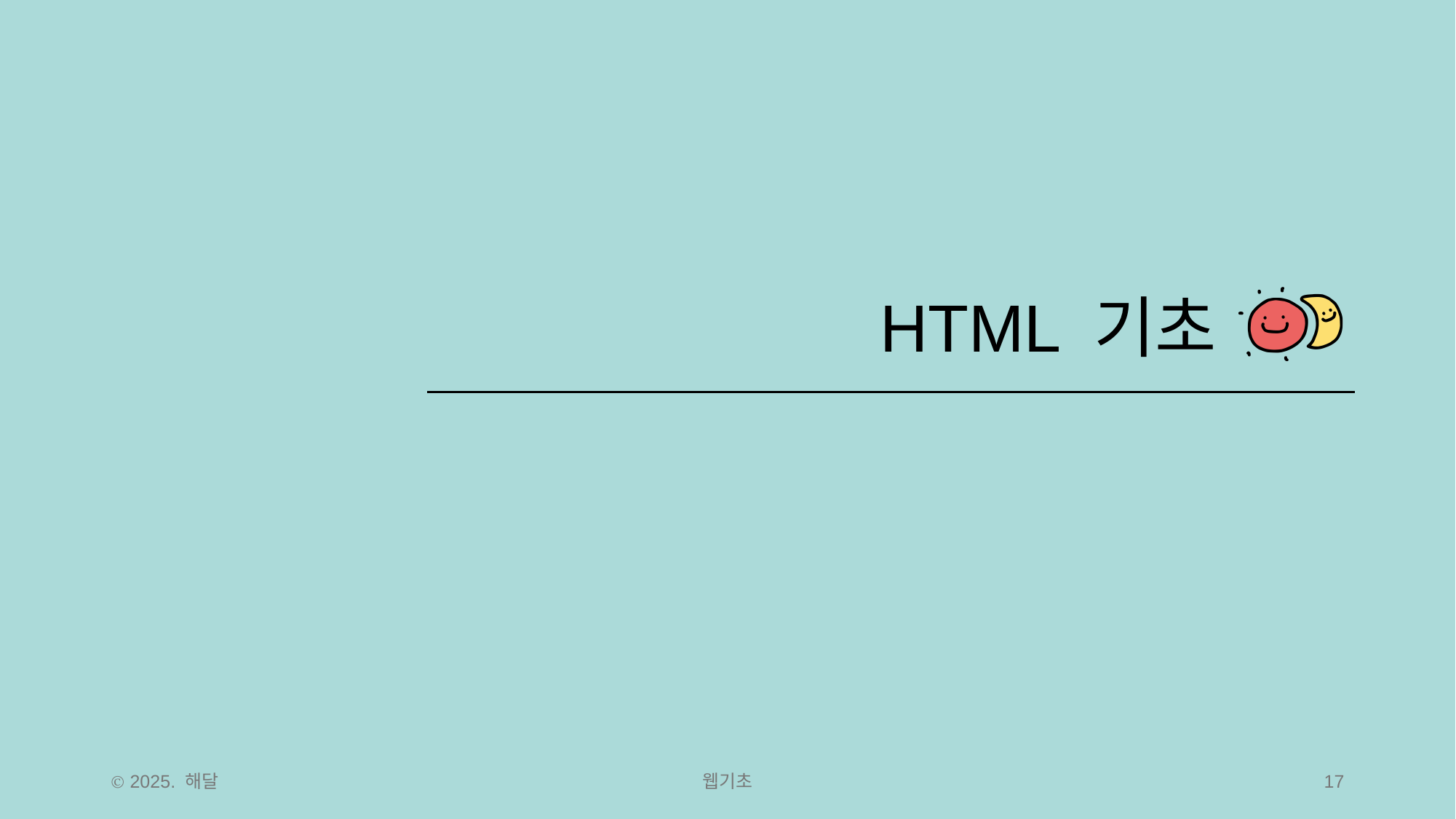

# HTML 기초
Ⓒ 2025. 해달
웹기초
17